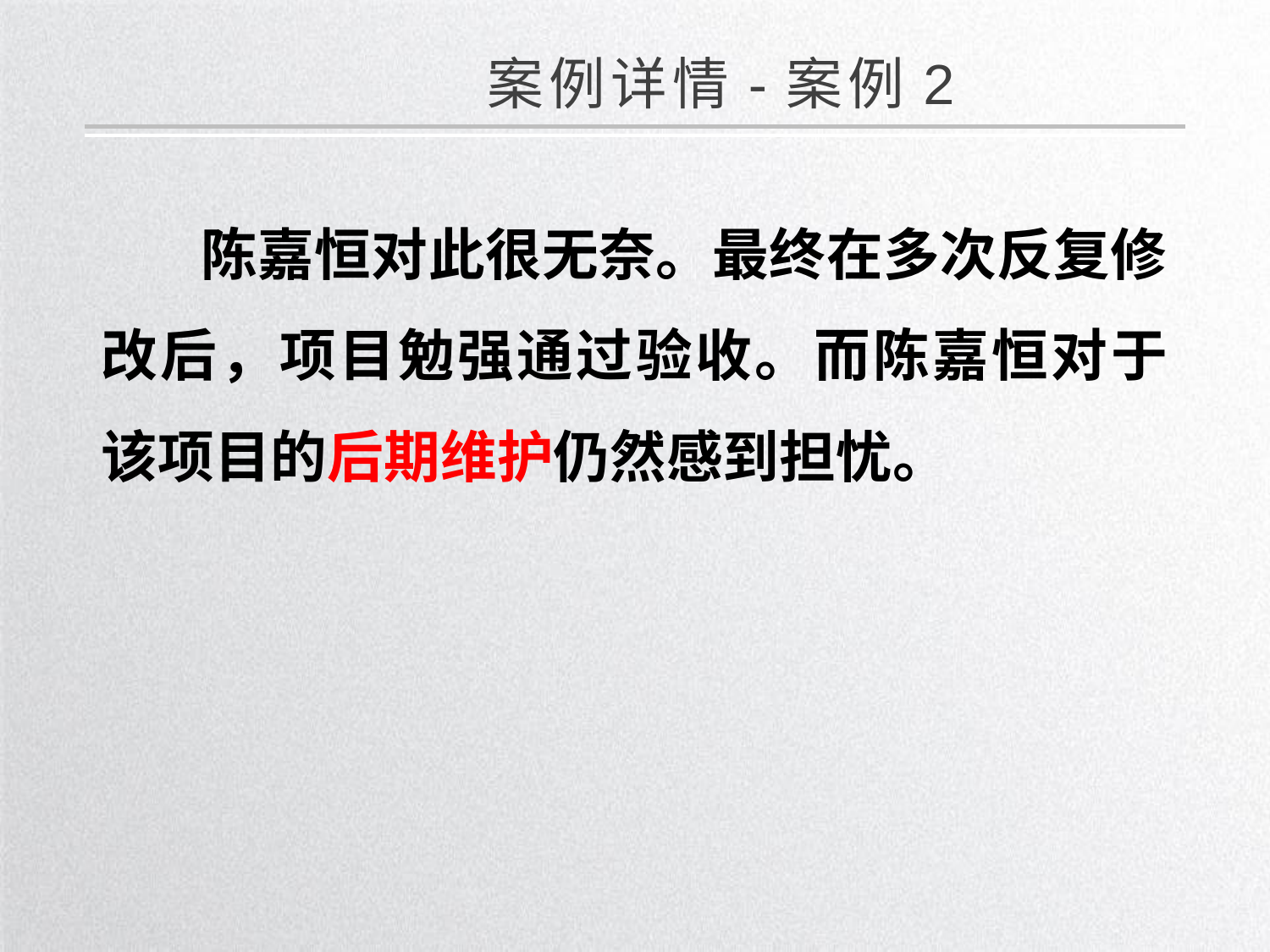

案例详情-案例2
         陈嘉恒对此很无奈。最终在多次反复修改后，项目勉强通过验收。而陈嘉恒对于该项目的后期维护仍然感到担忧。